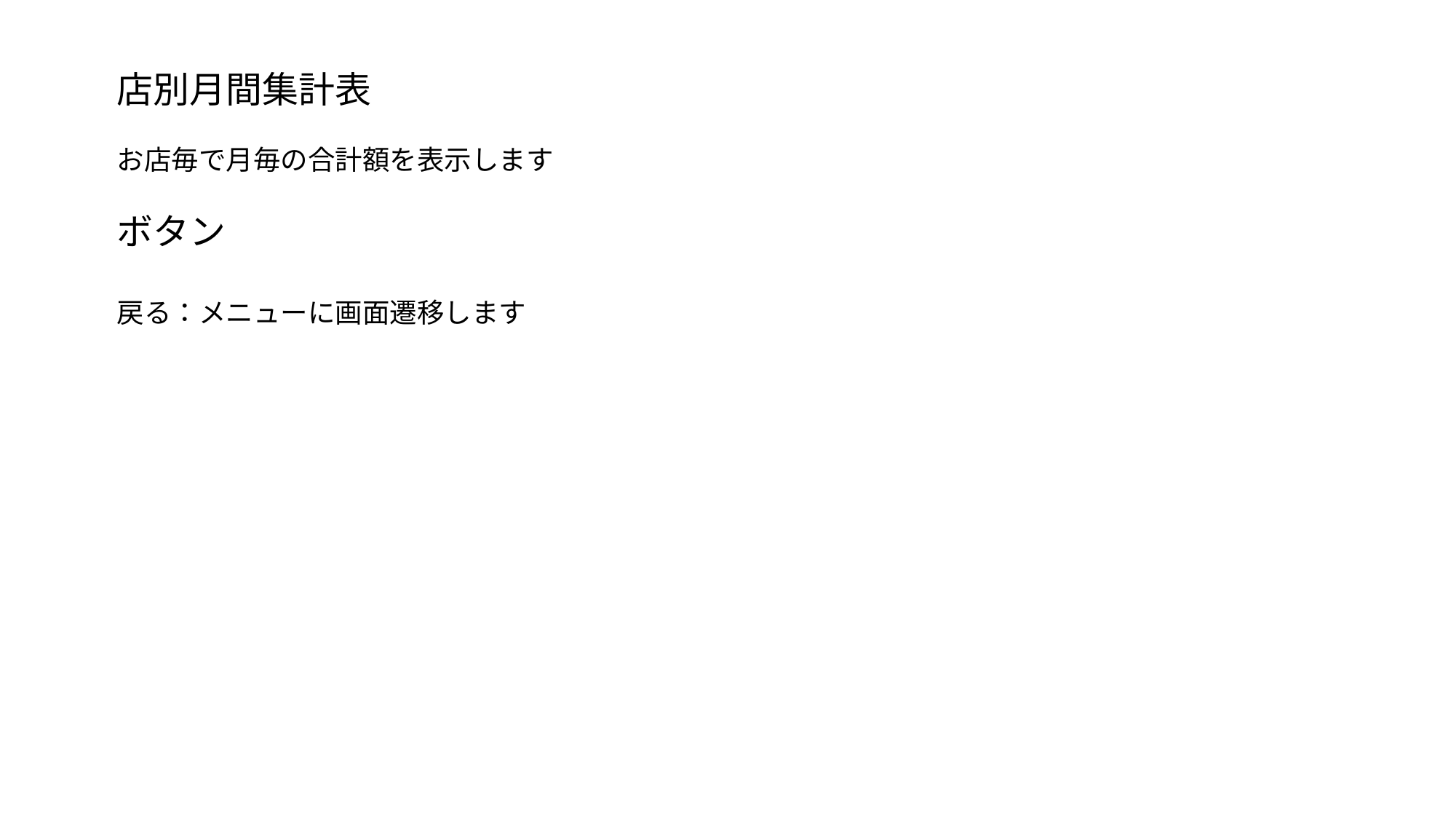

店別月間集計表

お店毎で月毎の合計額を表示します

ボタン

戻る：メニューに画面遷移します